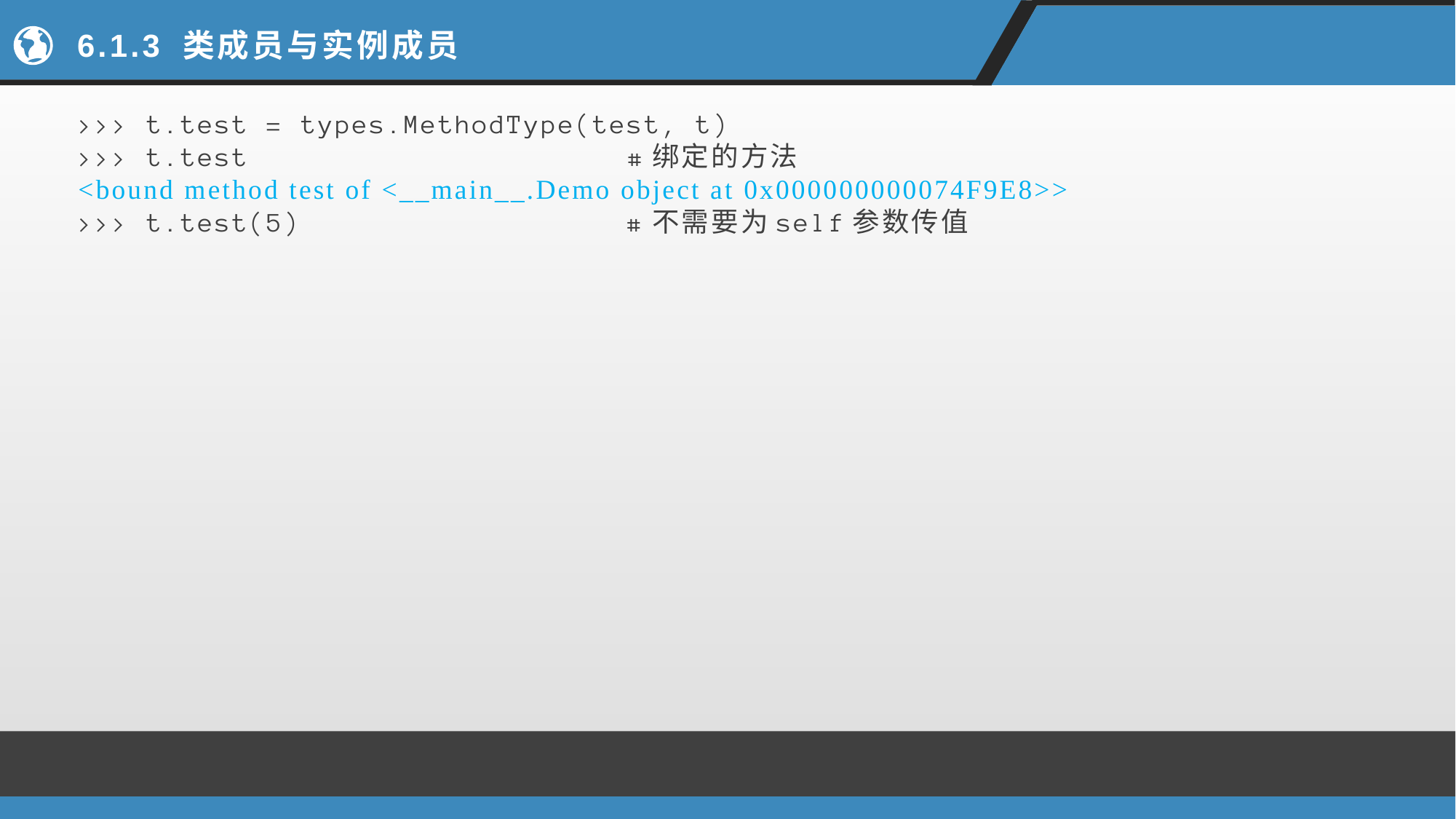

# 6.1.3 类成员与实例成员

>>> t.test = types.MethodType(test, t)
>>> t.test                      #绑定的方法
<bound method test of <__main__.Demo object at 0x000000000074F9E8>>
>>> t.test(5)                   #不需要为self参数传值

18